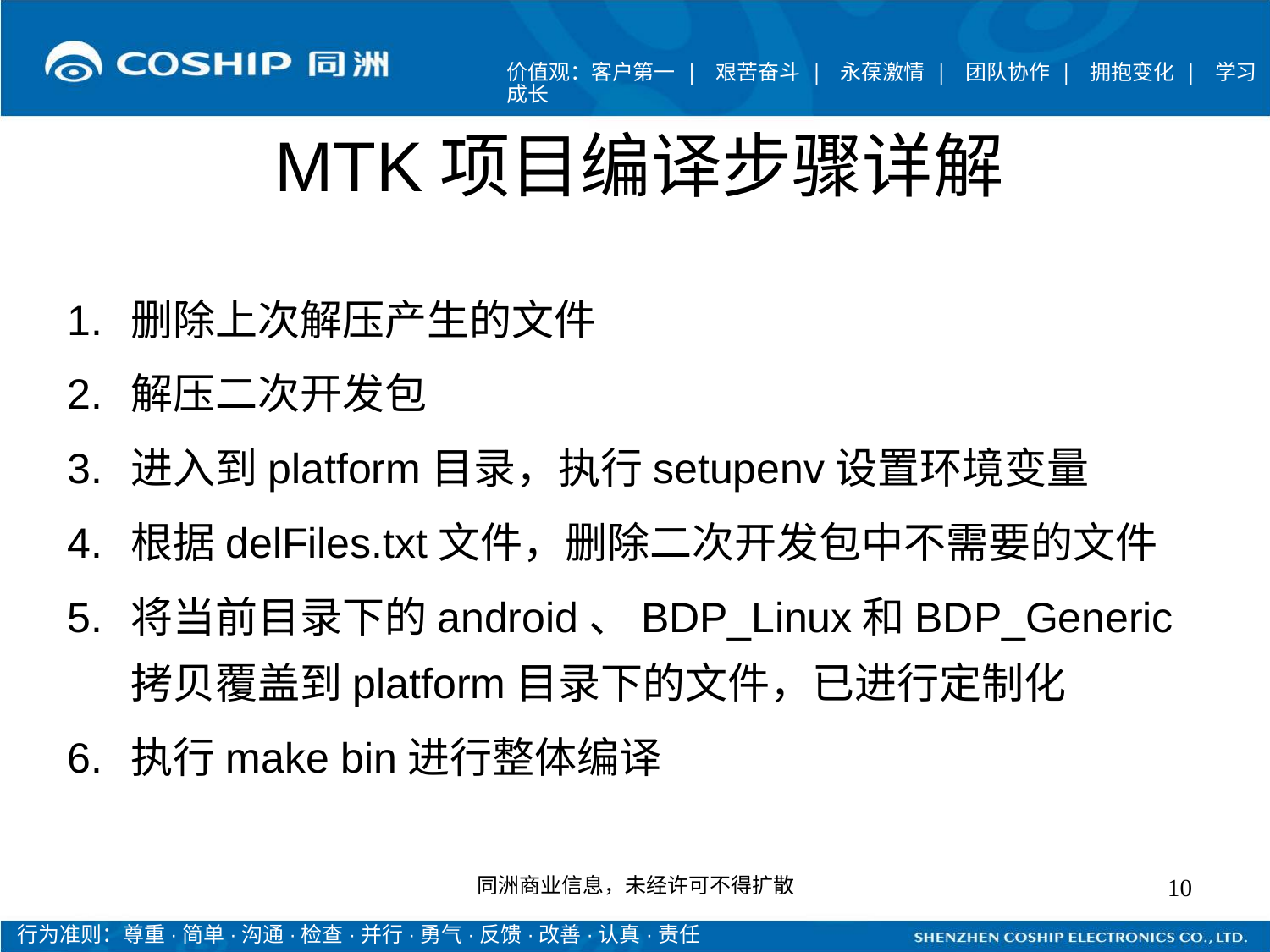

# MTK项目编译步骤详解
删除上次解压产生的文件
解压二次开发包
进入到platform目录，执行setupenv设置环境变量
根据delFiles.txt文件，删除二次开发包中不需要的文件
将当前目录下的android、BDP_Linux和BDP_Generic拷贝覆盖到platform目录下的文件，已进行定制化
执行make bin进行整体编译